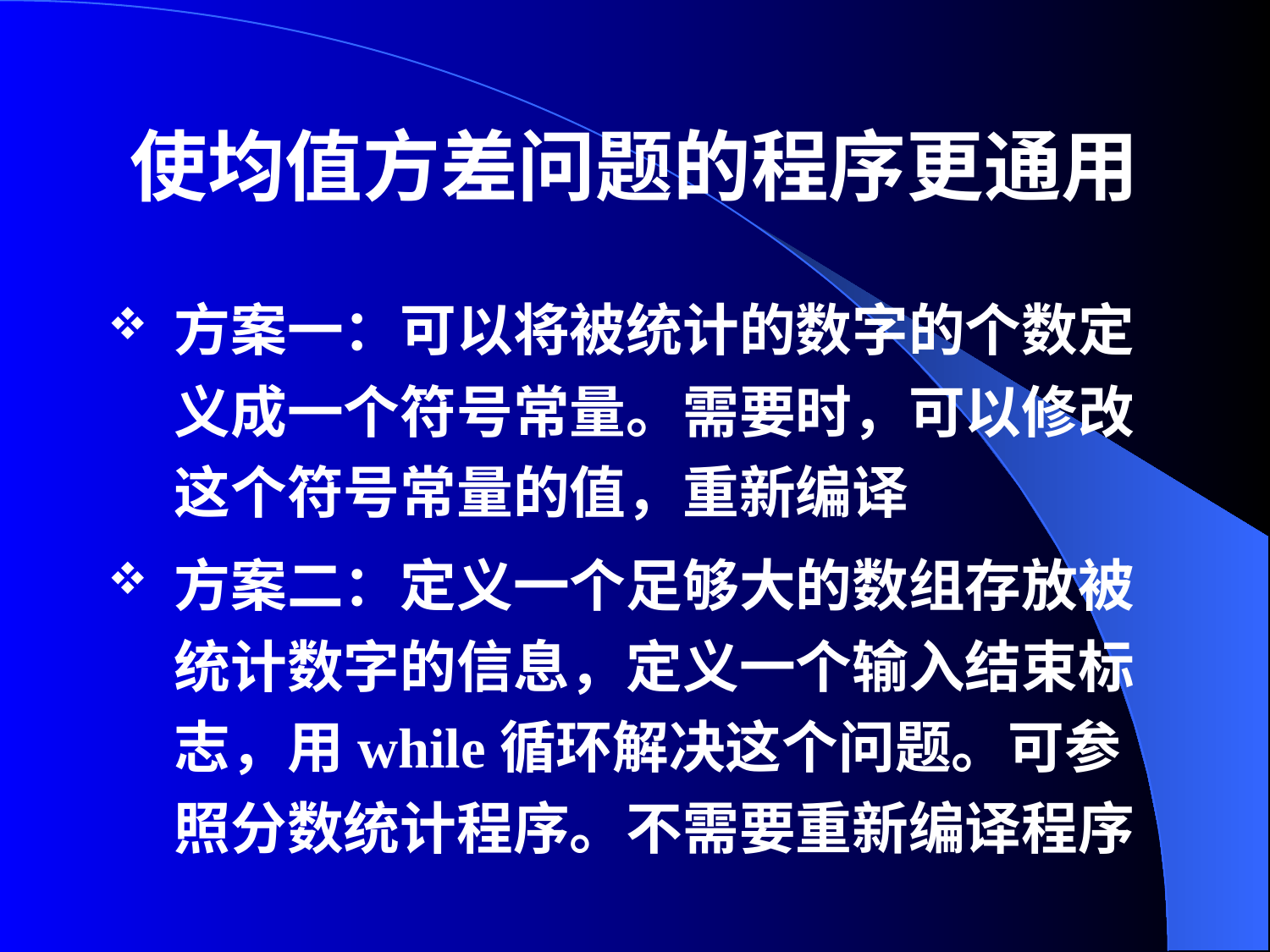

# 使均值方差问题的程序更通用
方案一：可以将被统计的数字的个数定义成一个符号常量。需要时，可以修改这个符号常量的值，重新编译
方案二：定义一个足够大的数组存放被统计数字的信息，定义一个输入结束标志，用while循环解决这个问题。可参照分数统计程序。不需要重新编译程序